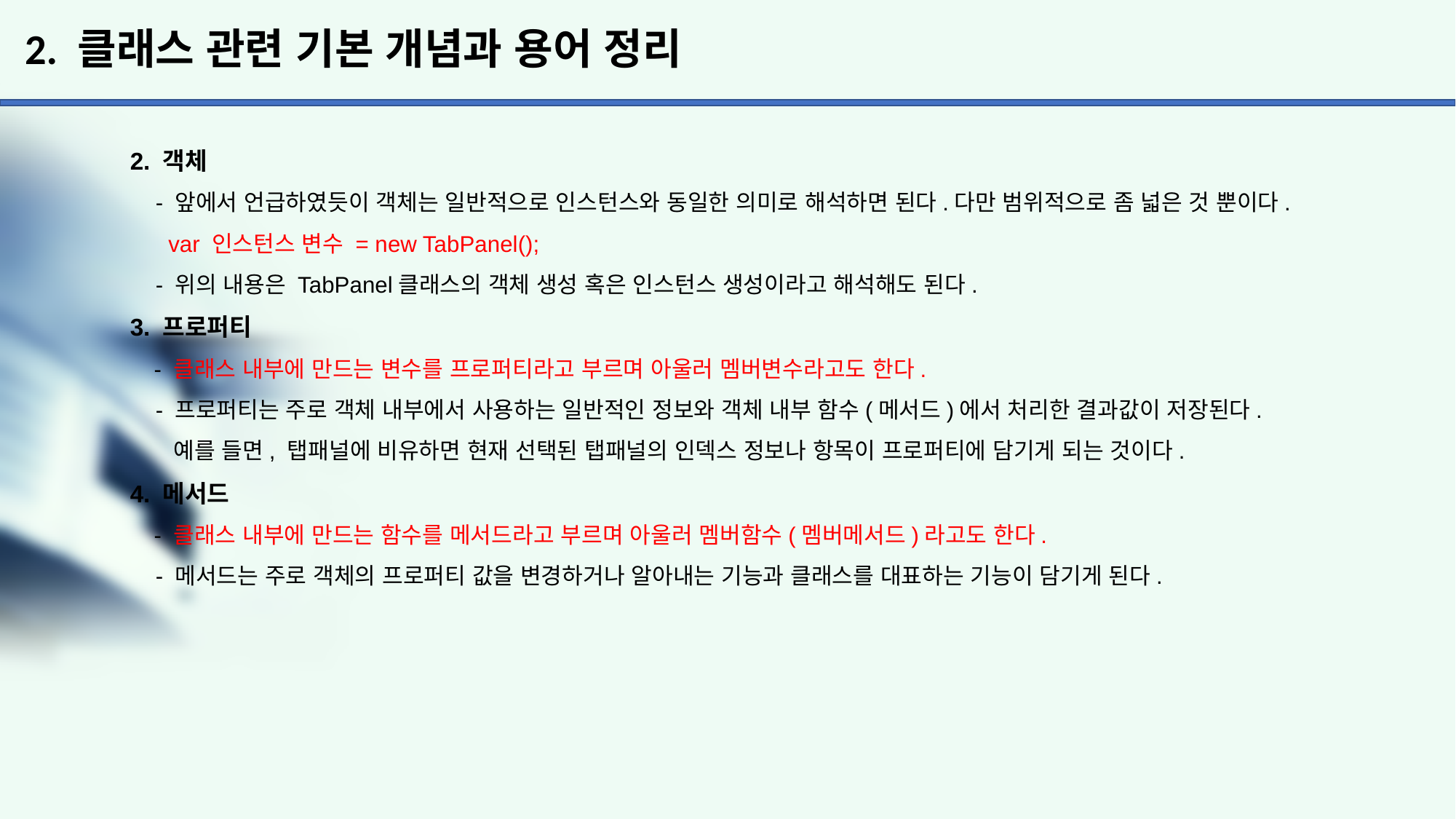

# 2. 클래스 관련 기본 개념과 용어 정리
2. 객체
    - 앞에서 언급하였듯이 객체는 일반적으로 인스턴스와 동일한 의미로 해석하면 된다.다만 범위적으로 좀 넓은 것 뿐이다.
      var 인스턴스 변수 = new TabPanel();
    - 위의 내용은 TabPanel클래스의 객체 생성 혹은 인스턴스 생성이라고 해석해도 된다.
3. 프로퍼티
    - 클래스 내부에 만드는 변수를 프로퍼티라고 부르며 아울러 멤버변수라고도 한다.
    - 프로퍼티는 주로 객체 내부에서 사용하는 일반적인 정보와 객체 내부 함수(메서드)에서 처리한 결과값이 저장된다.
      예를 들면, 탭패널에 비유하면 현재 선택된 탭패널의 인덱스 정보나 항목이 프로퍼티에 담기게 되는 것이다.
4. 메서드
    - 클래스 내부에 만드는 함수를 메서드라고 부르며 아울러 멤버함수(멤버메서드)라고도 한다.
    - 메서드는 주로 객체의 프로퍼티 값을 변경하거나 알아내는 기능과 클래스를 대표하는 기능이 담기게 된다.